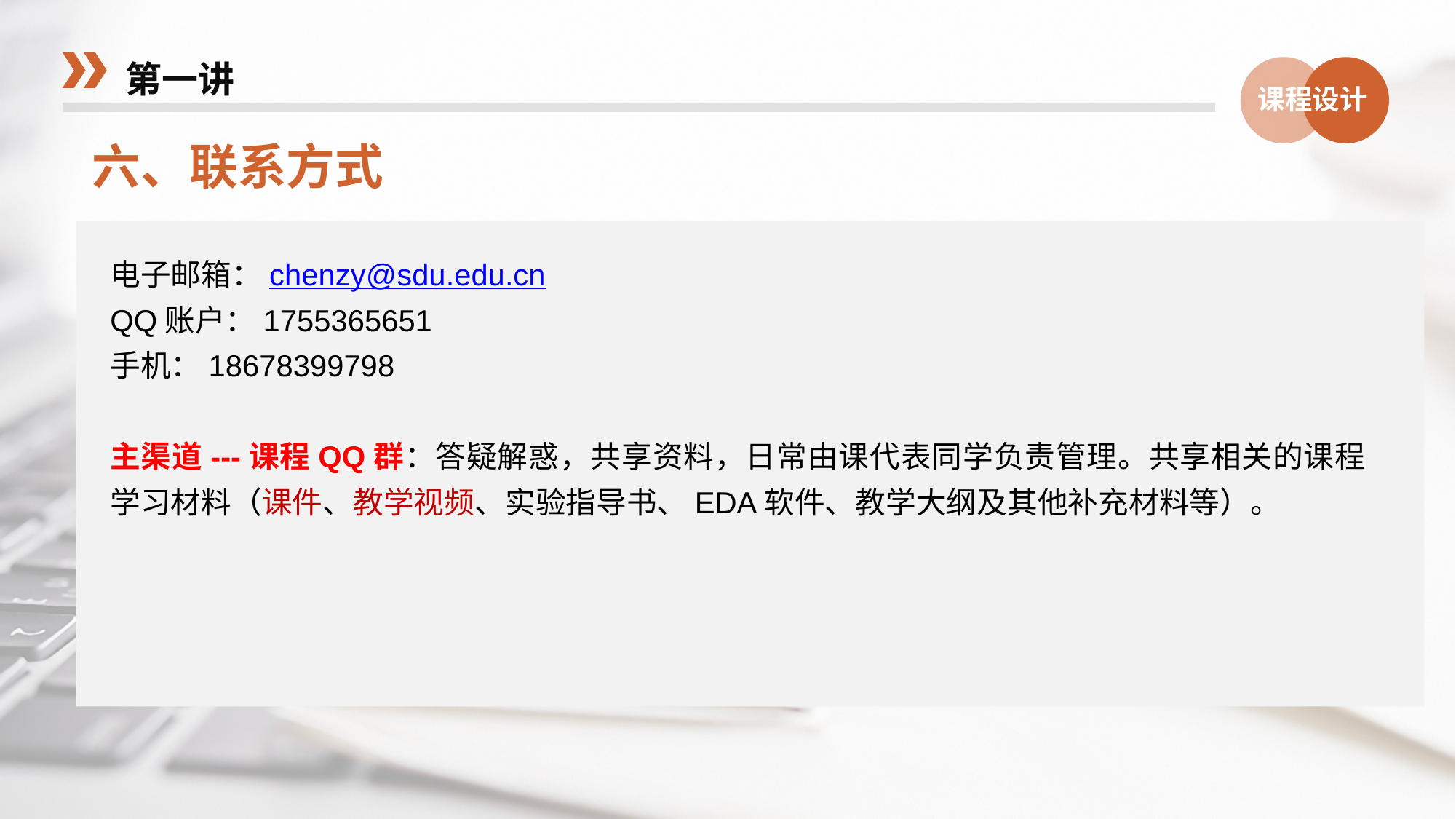

第一讲

课程设计

六、联系方式

电子邮箱：chenzy@sdu.edu.cn
QQ账户：1755365651
手机：18678399798

主渠道---课程QQ群：答疑解惑，共享资料，日常由课代表同学负责管理。共享相关的课程学习材料（课件、教学视频、实验指导书、EDA软件、教学大纲及其他补充材料等）。